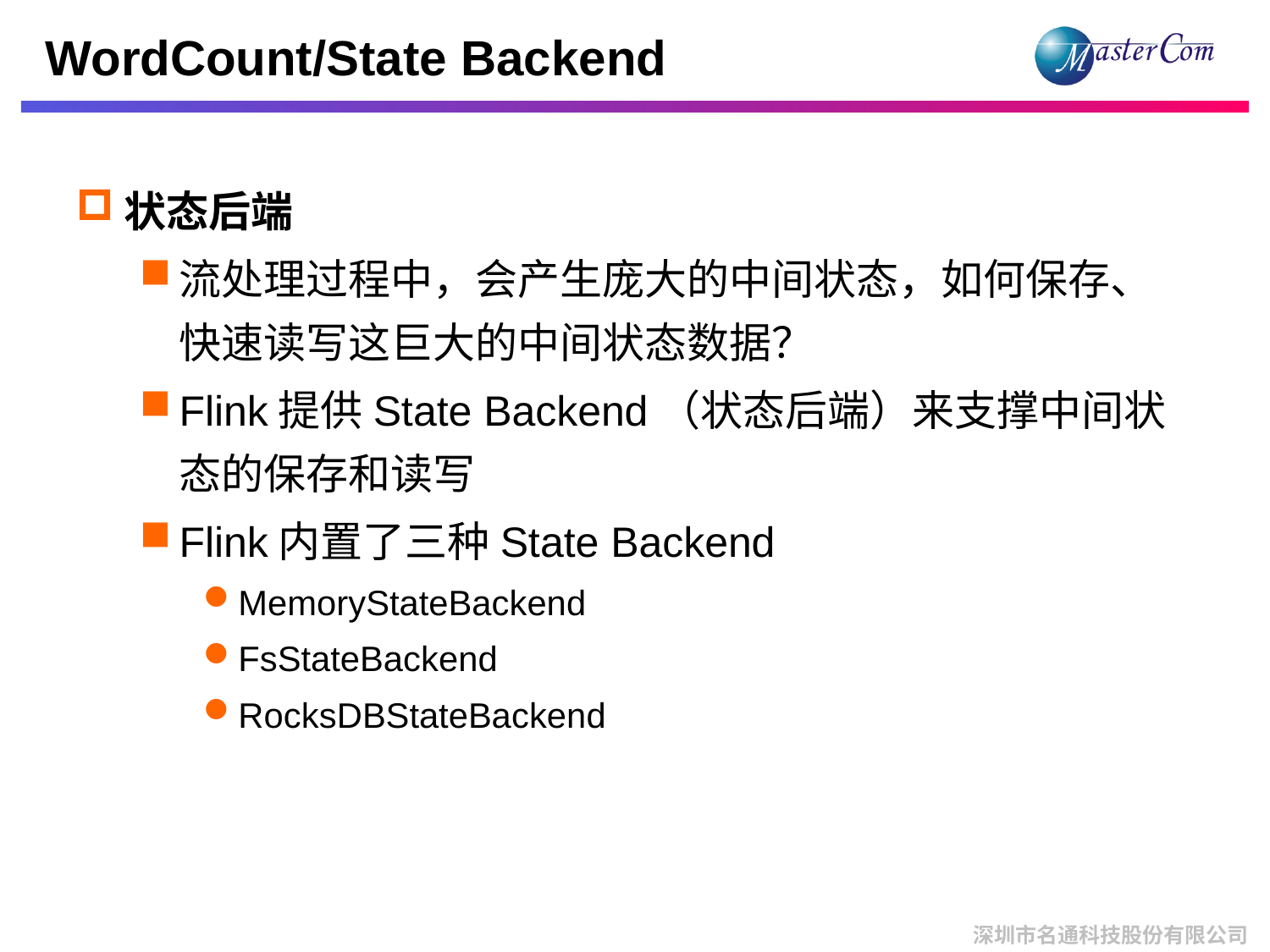

# WordCount/State Backend
状态后端
流处理过程中，会产生庞大的中间状态，如何保存、快速读写这巨大的中间状态数据？
Flink提供State Backend（状态后端）来支撑中间状态的保存和读写
Flink内置了三种State Backend
MemoryStateBackend
FsStateBackend
RocksDBStateBackend